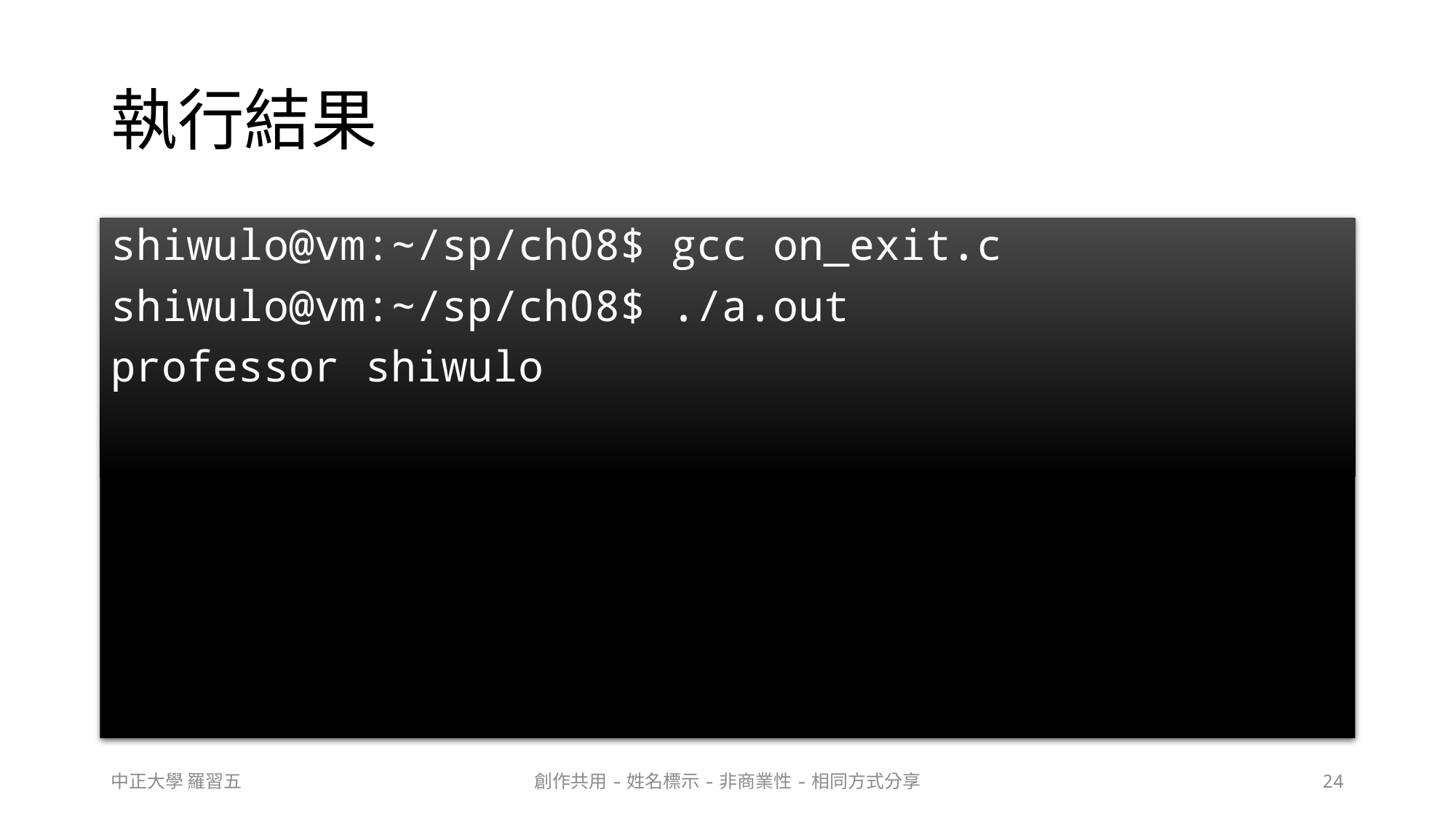

# 執行結果
shiwulo@vm:~/sp/ch08$ gcc on_exit.c
shiwulo@vm:~/sp/ch08$ ./a.out
professor shiwulo
中正大學 羅習五
創作共用-姓名標示-非商業性-相同方式分享
24